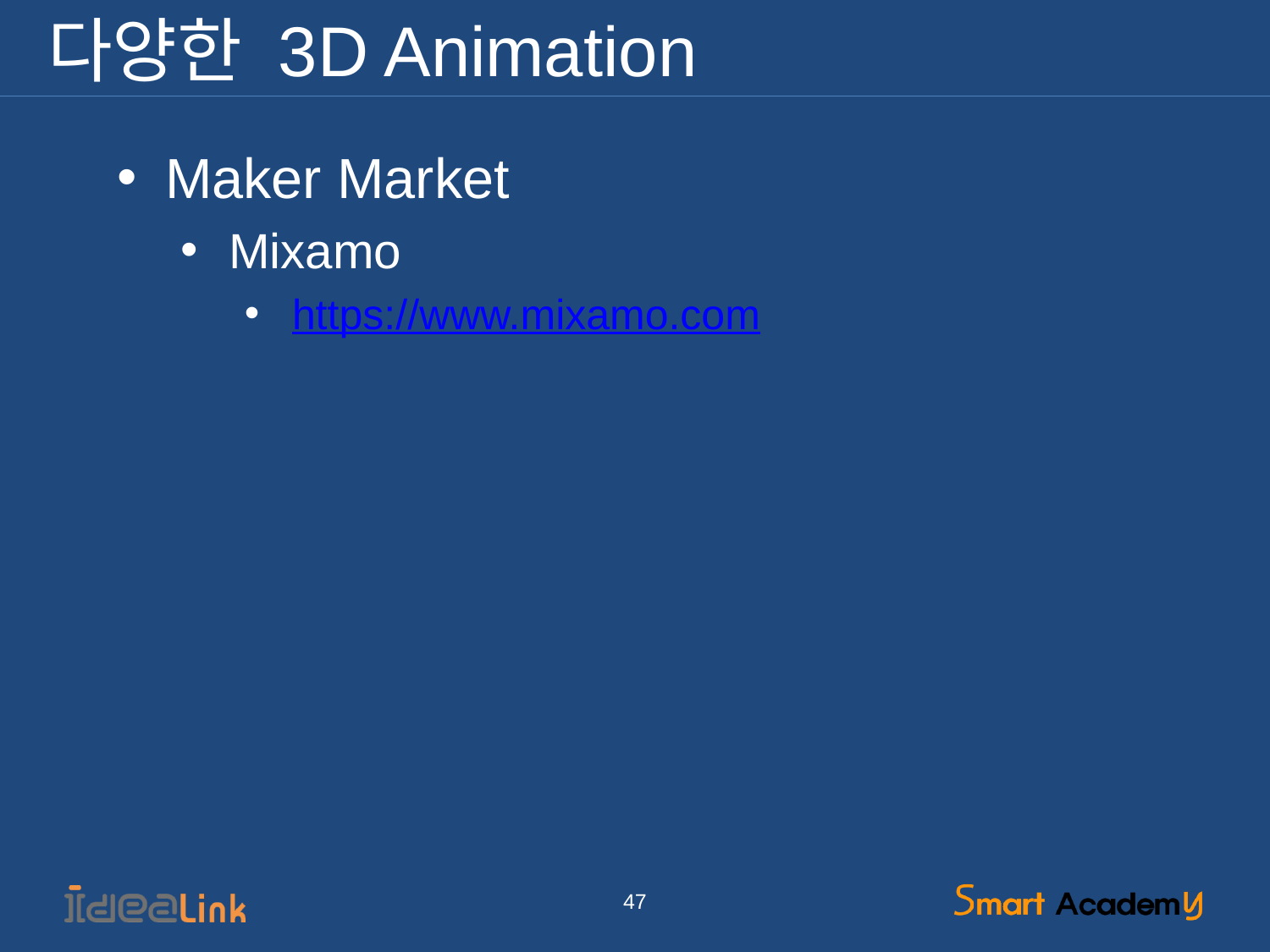

# 다양한 3D Animation
Maker Market
Mixamo
https://www.mixamo.com

47